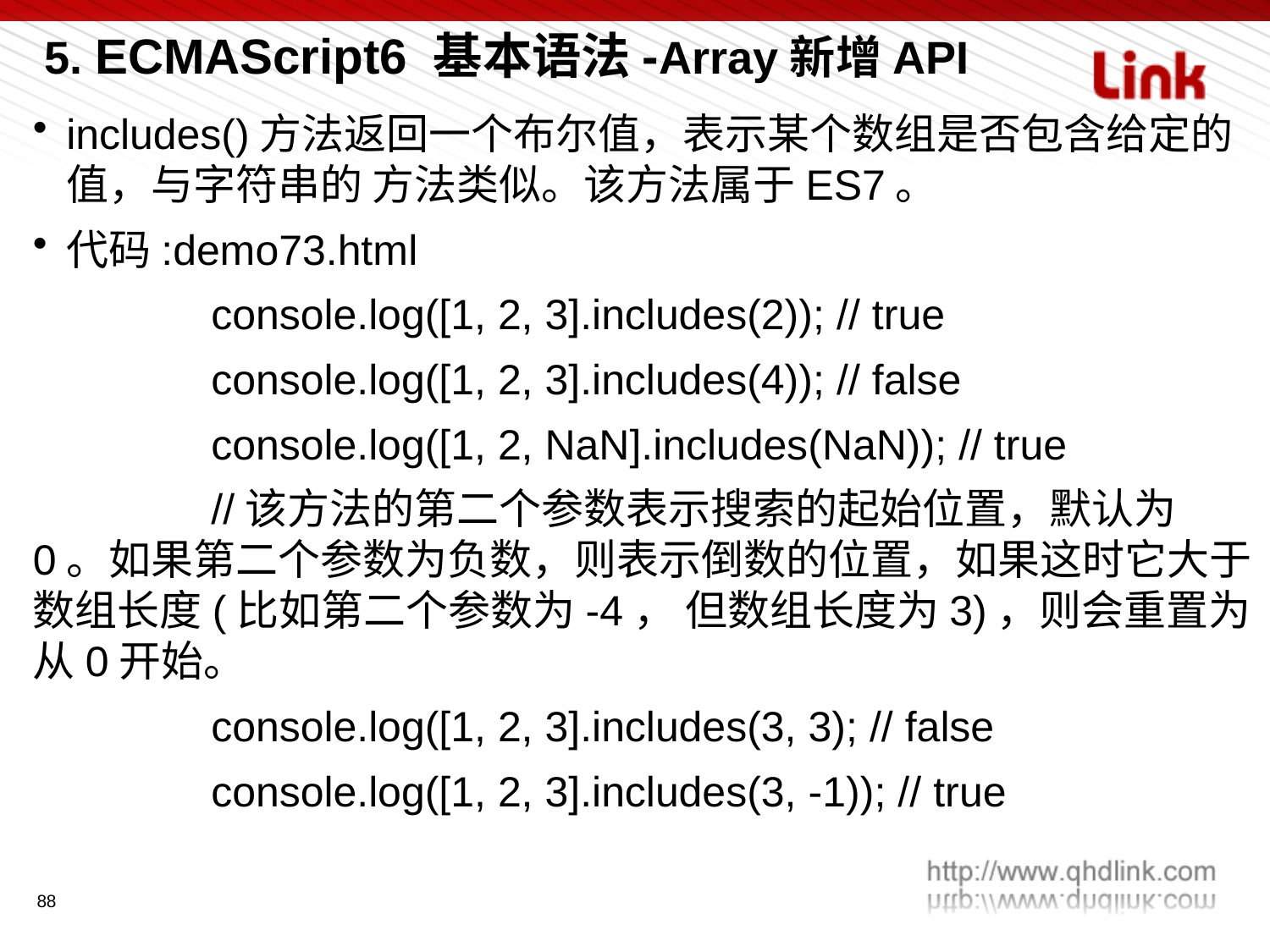

5. ECMAScript6 基本语法-Array新增API
includes()方法返回一个布尔值，表示某个数组是否包含给定的值，与字符串的 方法类似。该方法属于ES7。
代码:demo73.html
       console.log([1, 2, 3].includes(2)); // true
       console.log([1, 2, 3].includes(4)); // false
       console.log([1, 2, NaN].includes(NaN)); // true
       //该方法的第二个参数表示搜索的起始位置，默认为0。如果第二个参数为负数，则表示倒数的位置，如果这时它大于数组长度(比如第二个参数为-4， 但数组长度为3)，则会重置为从0开始。
       console.log([1, 2, 3].includes(3, 3); // false
       console.log([1, 2, 3].includes(3, -1)); // true
88